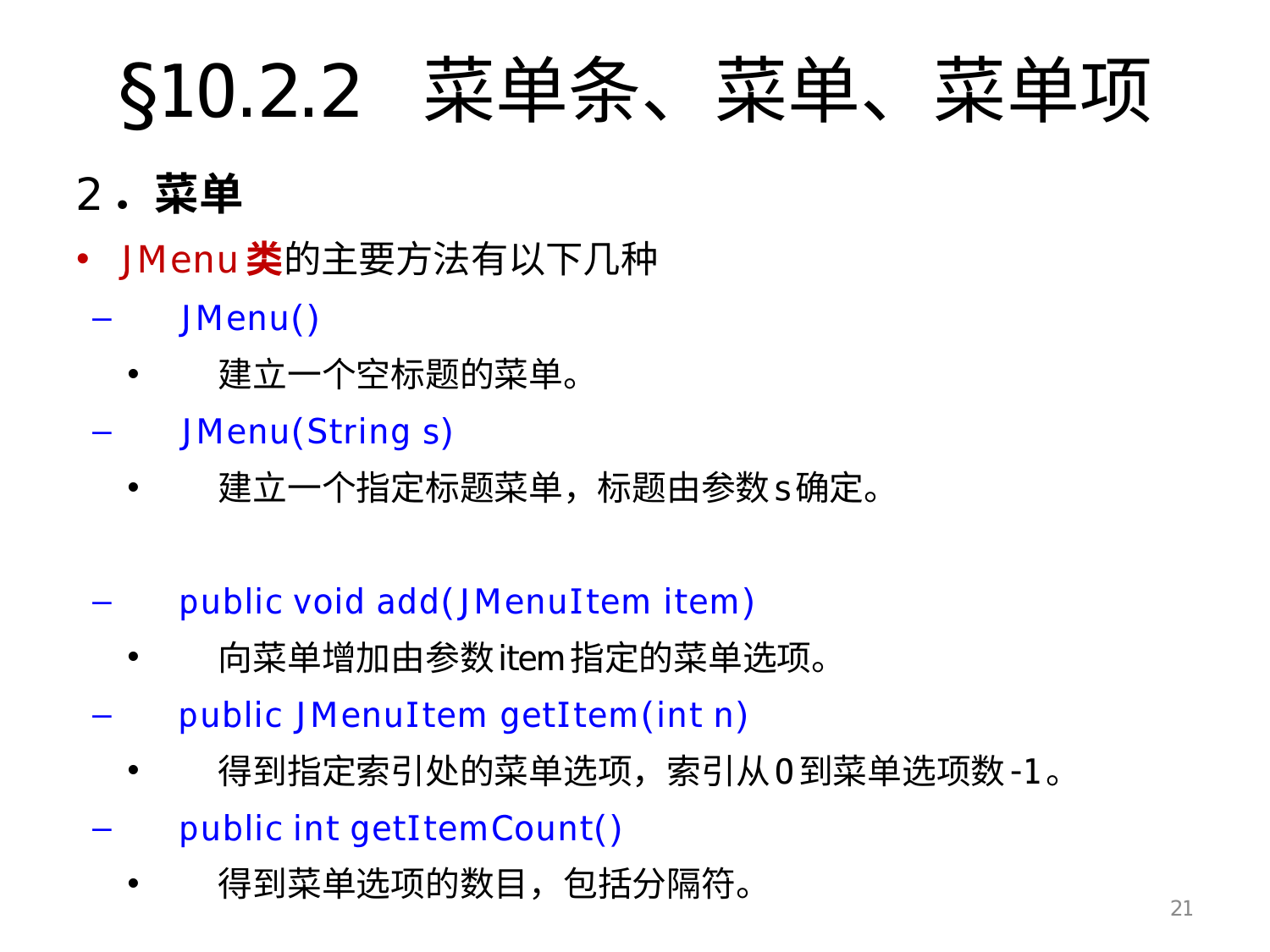

# §10.2.2  菜单条、菜单、菜单项
2．菜单
JMenu类的主要方法有以下几种
 JMenu()
建立一个空标题的菜单。
 JMenu(String s)
建立一个指定标题菜单，标题由参数s确定。

 public void add(JMenuItem item)
向菜单增加由参数item指定的菜单选项。
 public JMenuItem getItem(int n)
得到指定索引处的菜单选项，索引从0到菜单选项数-1。
 public int getItemCount()
得到菜单选项的数目，包括分隔符。

21